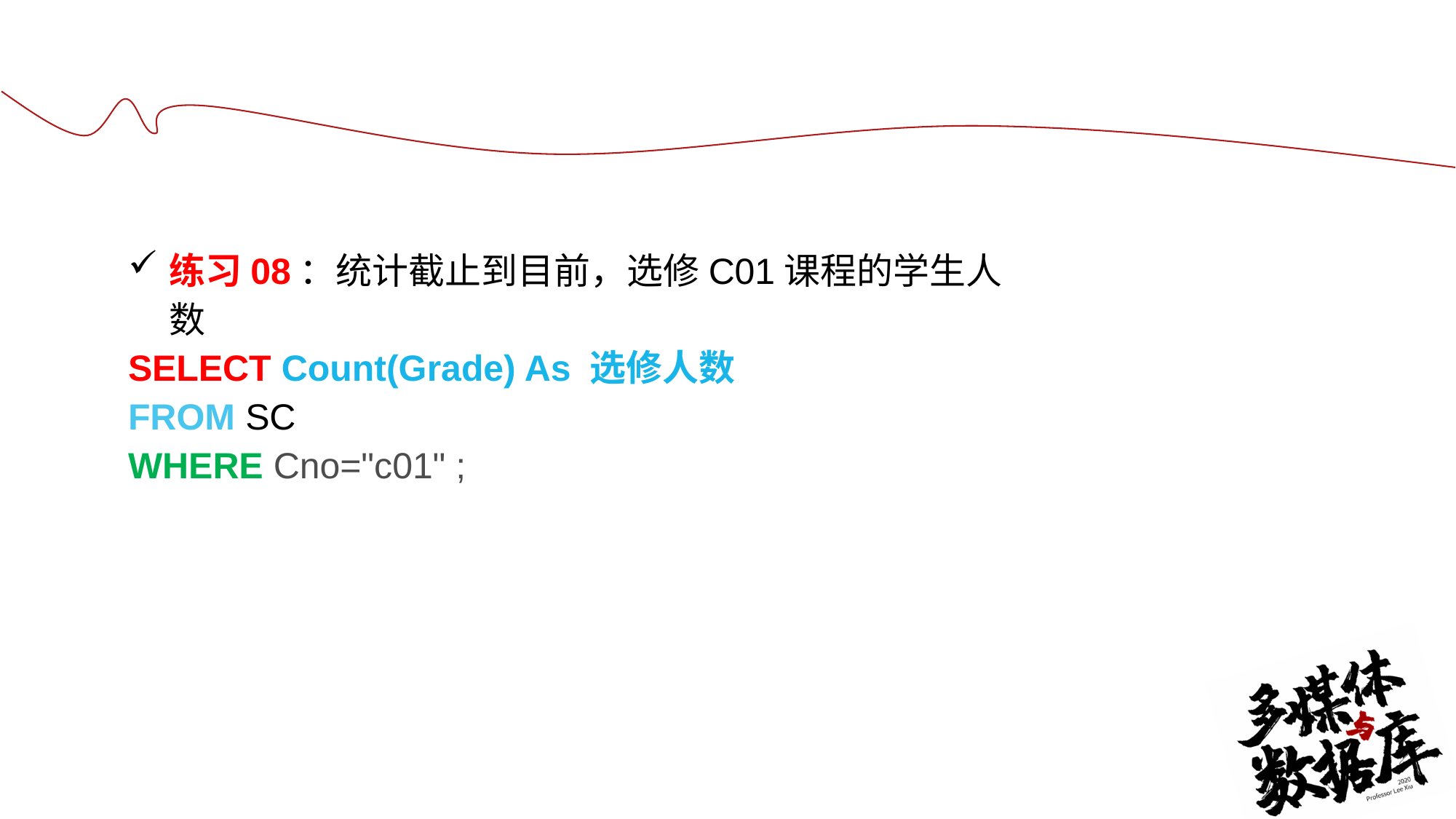

练习08：统计截止到目前，选修C01课程的学生人数
SELECT Count(Grade) As 选修人数
FROM SC
WHERE Cno="c01" ;